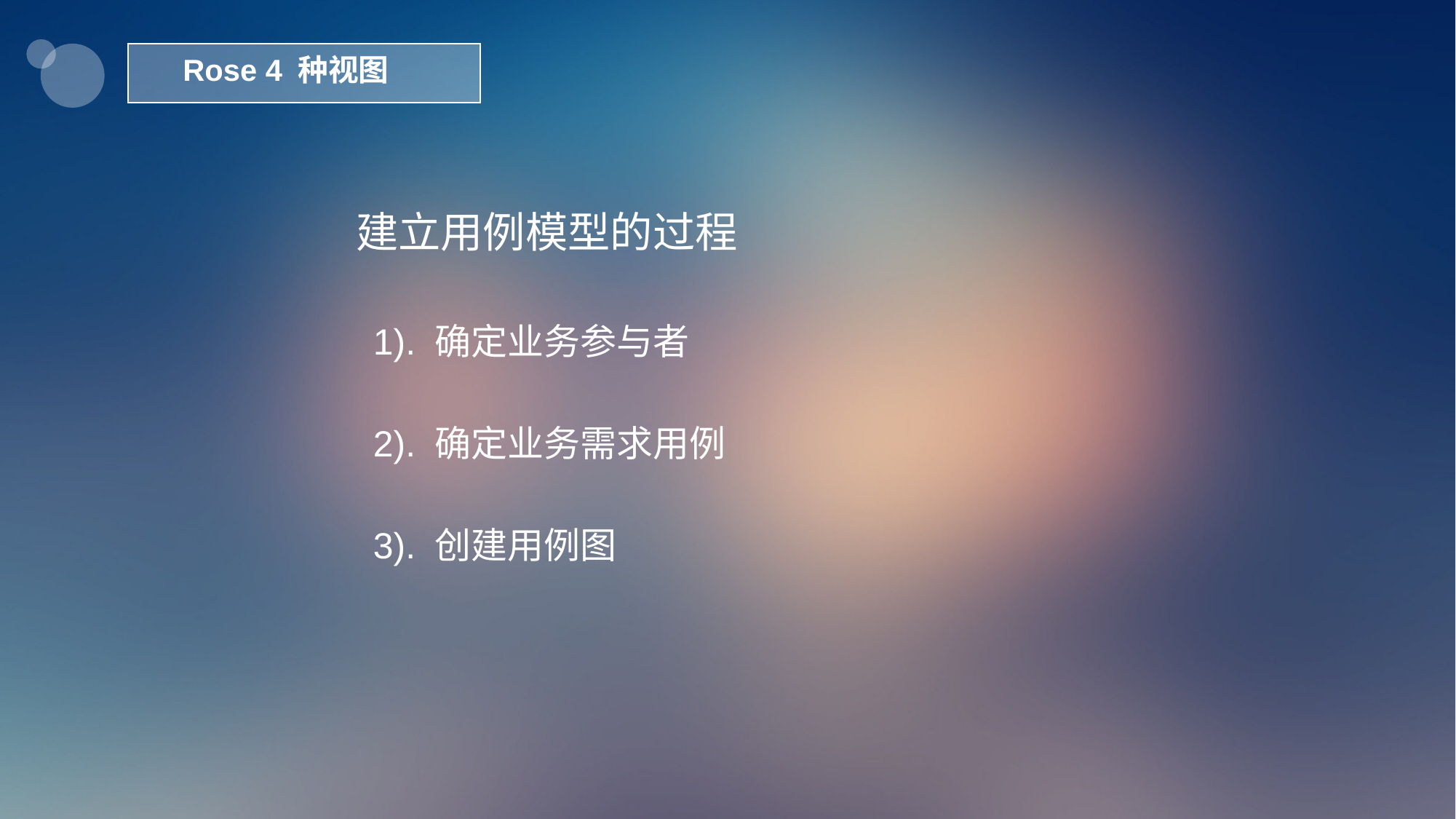

Rose 4 种视图
建立用例模型的过程

1). 确定业务参与者

2). 确定业务需求用例

3). 创建用例图